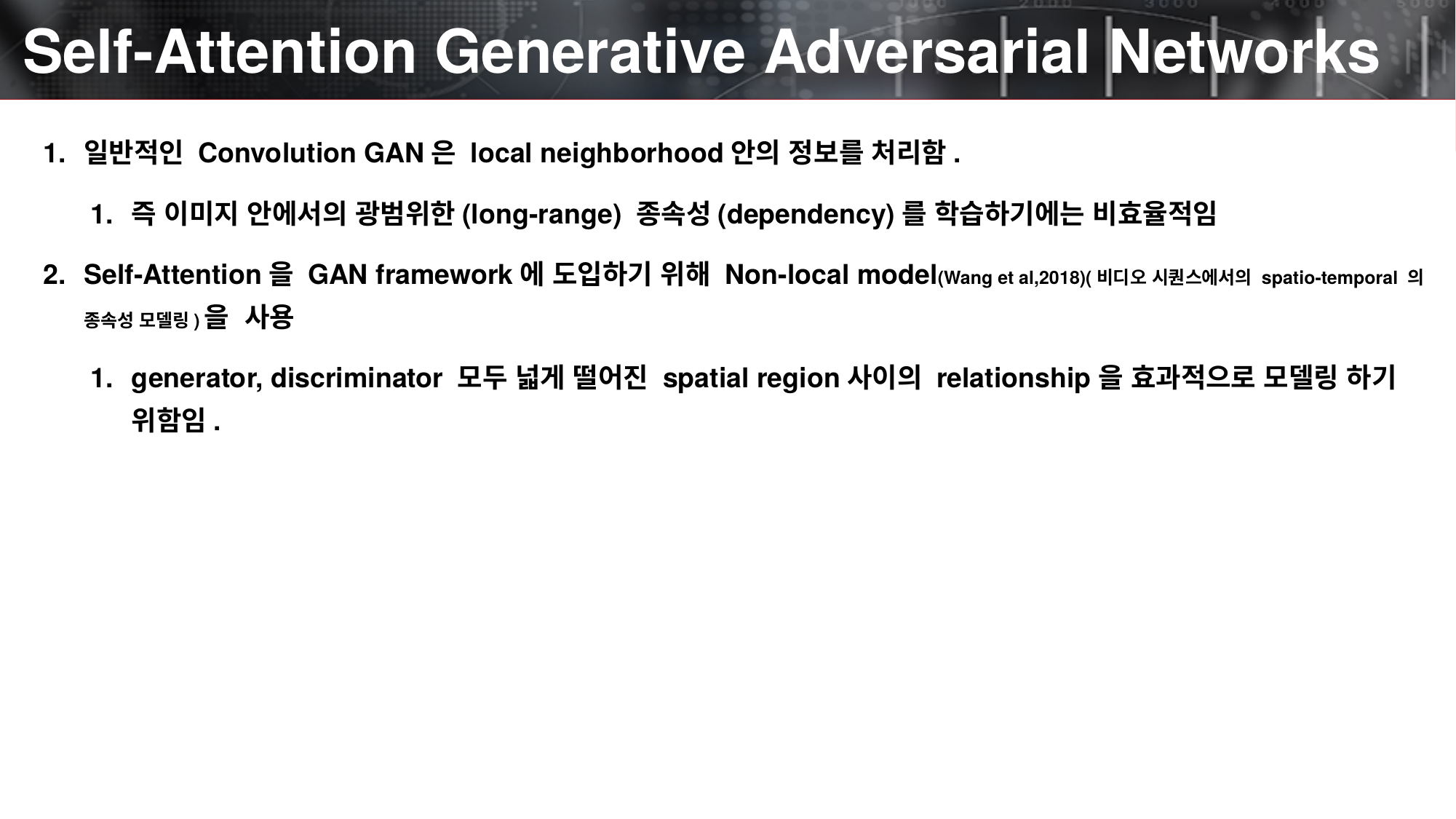

# Self-Attention Generative Adversarial Networks
일반적인 Convolution GAN은 local neighborhood안의 정보를 처리함.
즉 이미지 안에서의 광범위한(long-range) 종속성(dependency)를 학습하기에는 비효율적임
Self-Attention을 GAN framework에 도입하기 위해 Non-local model(Wang et al,2018)(비디오 시퀀스에서의 spatio-temporal 의 종속성 모델링)을  사용
generator, discriminator 모두 넓게 떨어진 spatial region사이의 relationship을 효과적으로 모델링 하기 위함임.